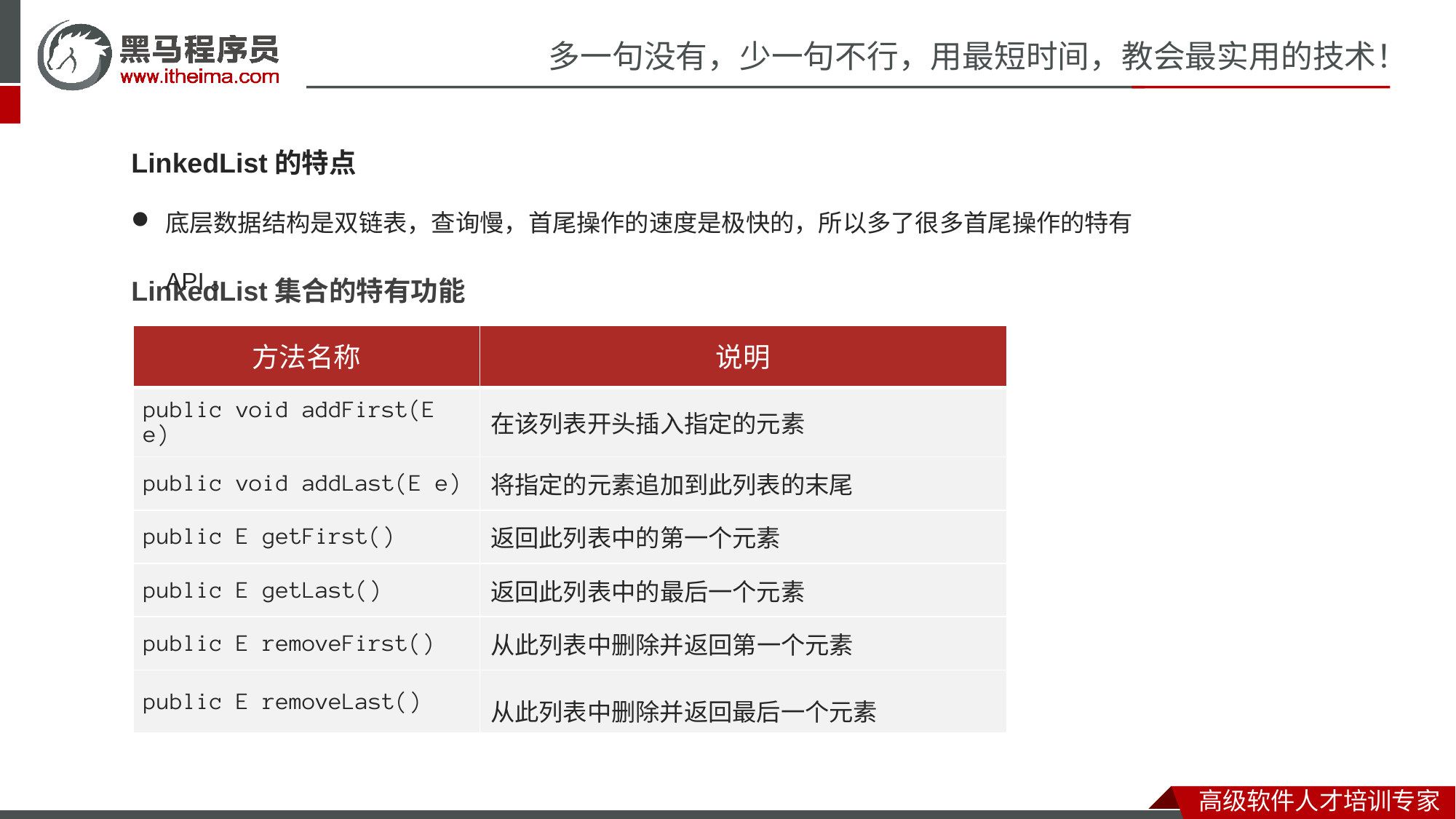

LinkedList的特点
底层数据结构是双链表，查询慢，首尾操作的速度是极快的，所以多了很多首尾操作的特有API。
LinkedList集合的特有功能
| 方法名称 | 说明 |
| --- | --- |
| public void addFirst​(E e) | 在该列表开头插入指定的元素 |
| public void addLast​(E e) | 将指定的元素追加到此列表的末尾 |
| public E getFirst​() | 返回此列表中的第一个元素 |
| public E getLast​() | 返回此列表中的最后一个元素 |
| public E removeFirst​() | 从此列表中删除并返回第一个元素 |
| public E removeLast​() | 从此列表中删除并返回最后一个元素 |